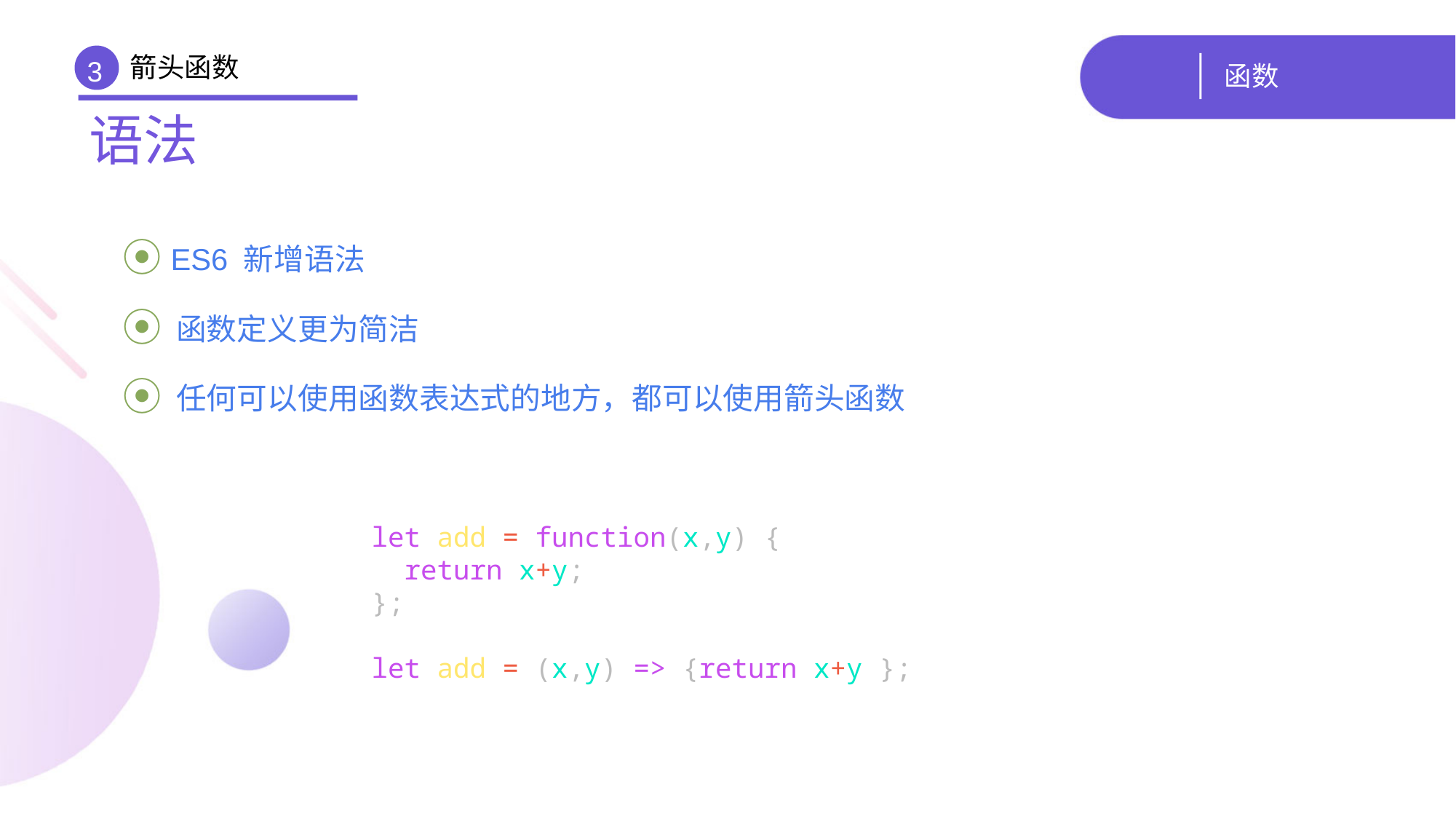

箭头函数
# 函数
3
语法
 ES6 新增语法
 函数定义更为简洁
 任何可以使用函数表达式的地方，都可以使用箭头函数
let add = function(x,y) {
  return x+y;
};
let add = (x,y) => {return x+y };